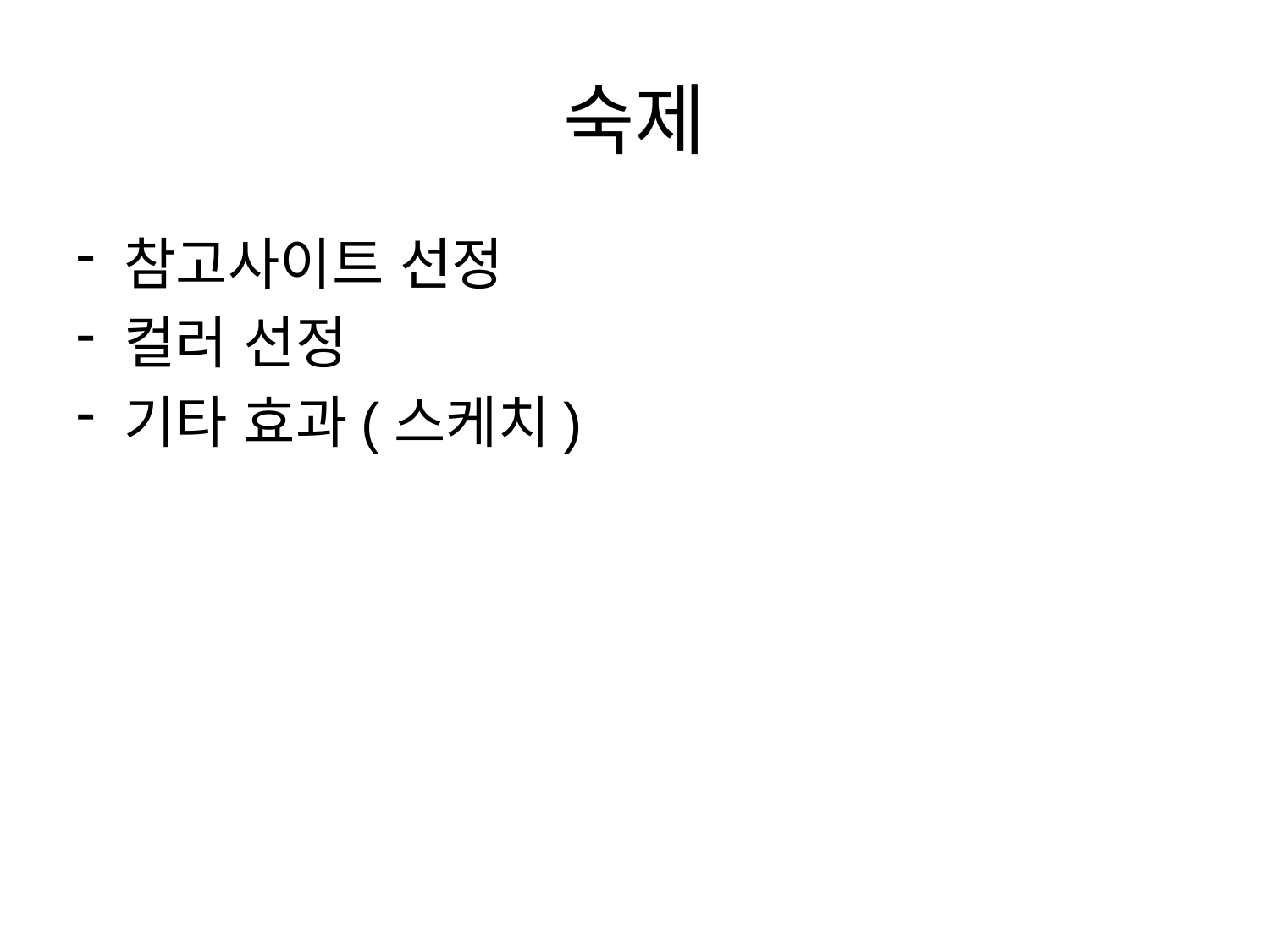

# 숙제
참고사이트 선정
컬러 선정
기타 효과(스케치)